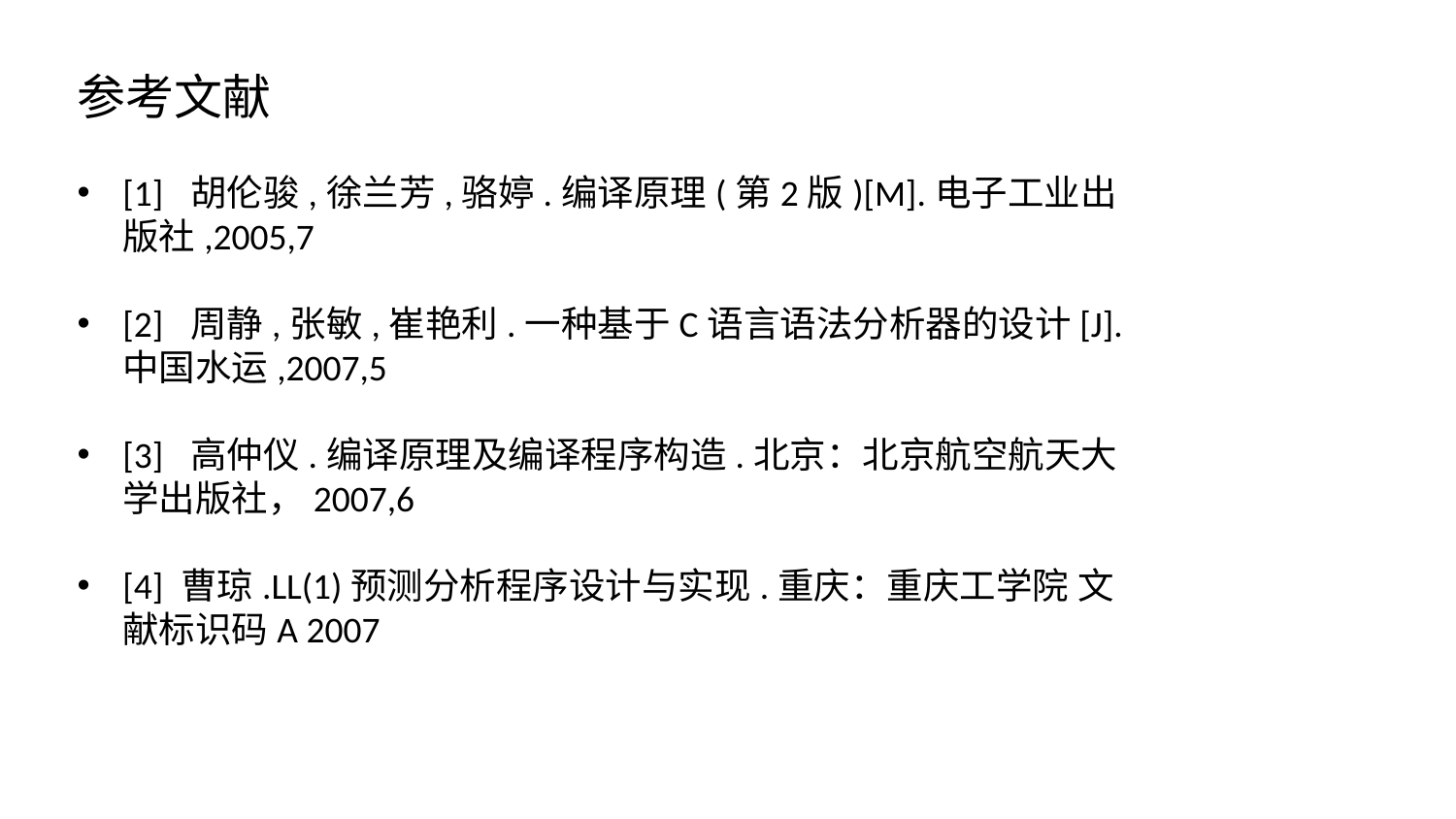

参考文献
[1] 胡伦骏,徐兰芳,骆婷.编译原理(第2版)[M].电子工业出版社,2005,7

[2] 周静,张敏,崔艳利.一种基于C语言语法分析器的设计[J].中国水运,2007,5

[3] 高仲仪.编译原理及编译程序构造.北京：北京航空航天大学出版社，2007,6

[4] 曹琼.LL(1)预测分析程序设计与实现.重庆：重庆工学院 文献标识码A 2007